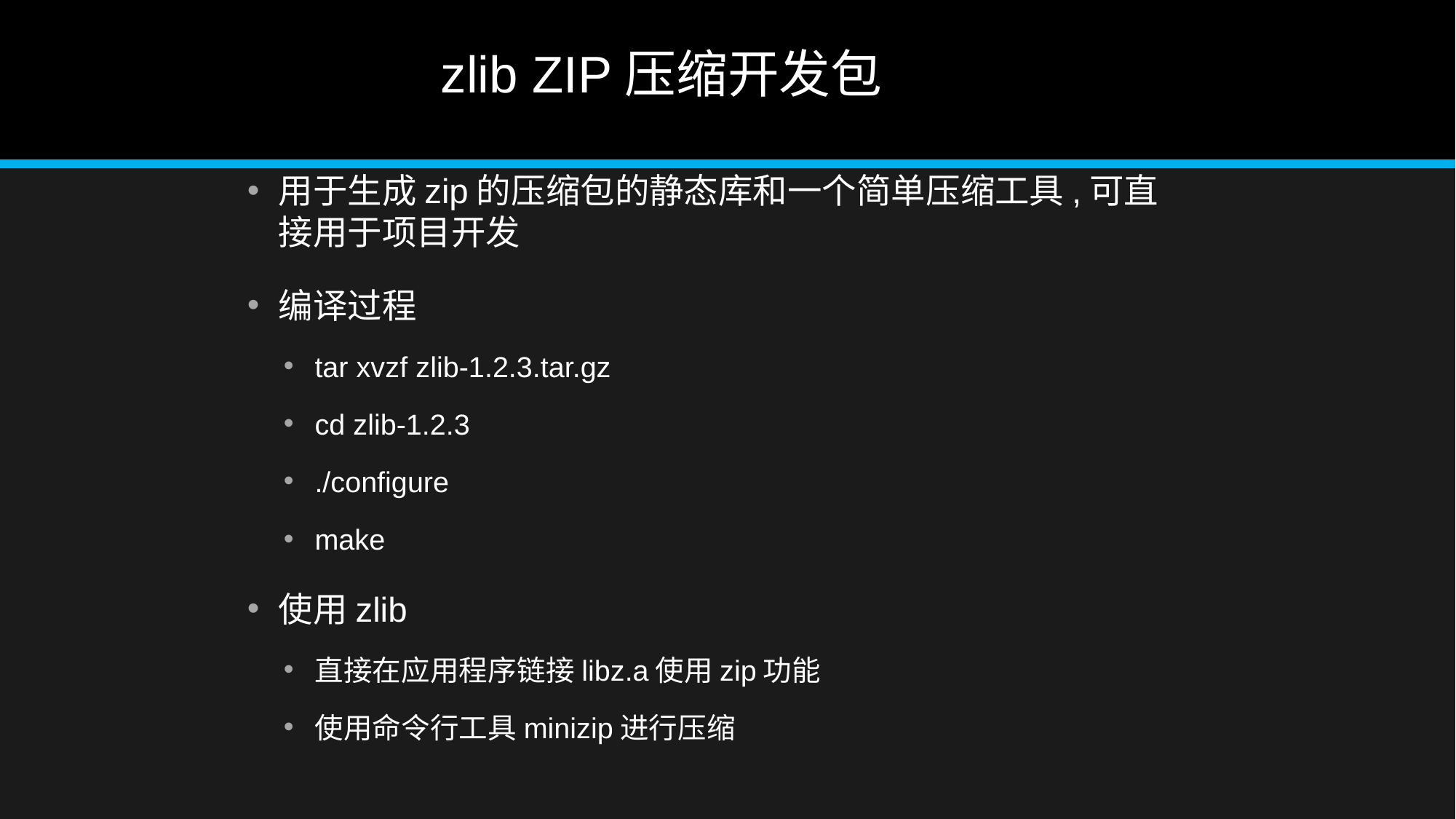

# zlib ZIP压缩开发包
用于生成zip的压缩包的静态库和一个简单压缩工具,可直接用于项目开发
编译过程
tar xvzf zlib-1.2.3.tar.gz
cd zlib-1.2.3
./configure
make
使用zlib
直接在应用程序链接libz.a使用zip功能
使用命令行工具minizip进行压缩